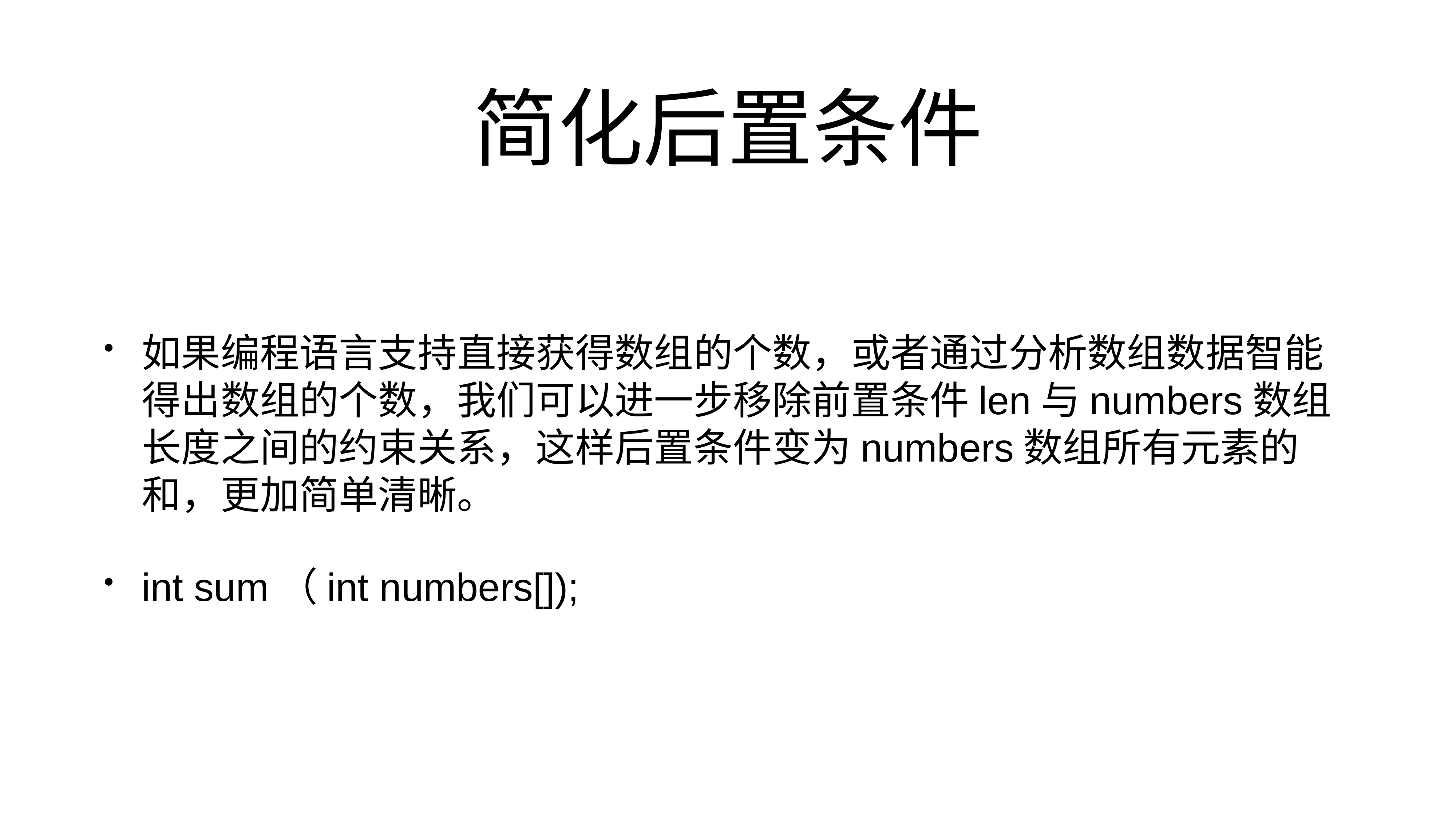

# 简化后置条件
如果编程语言支持直接获得数组的个数，或者通过分析数组数据智能得出数组的个数，我们可以进一步移除前置条件len与numbers数组长度之间的约束关系，这样后置条件变为numbers数组所有元素的和，更加简单清晰。
int sum（int numbers[]);